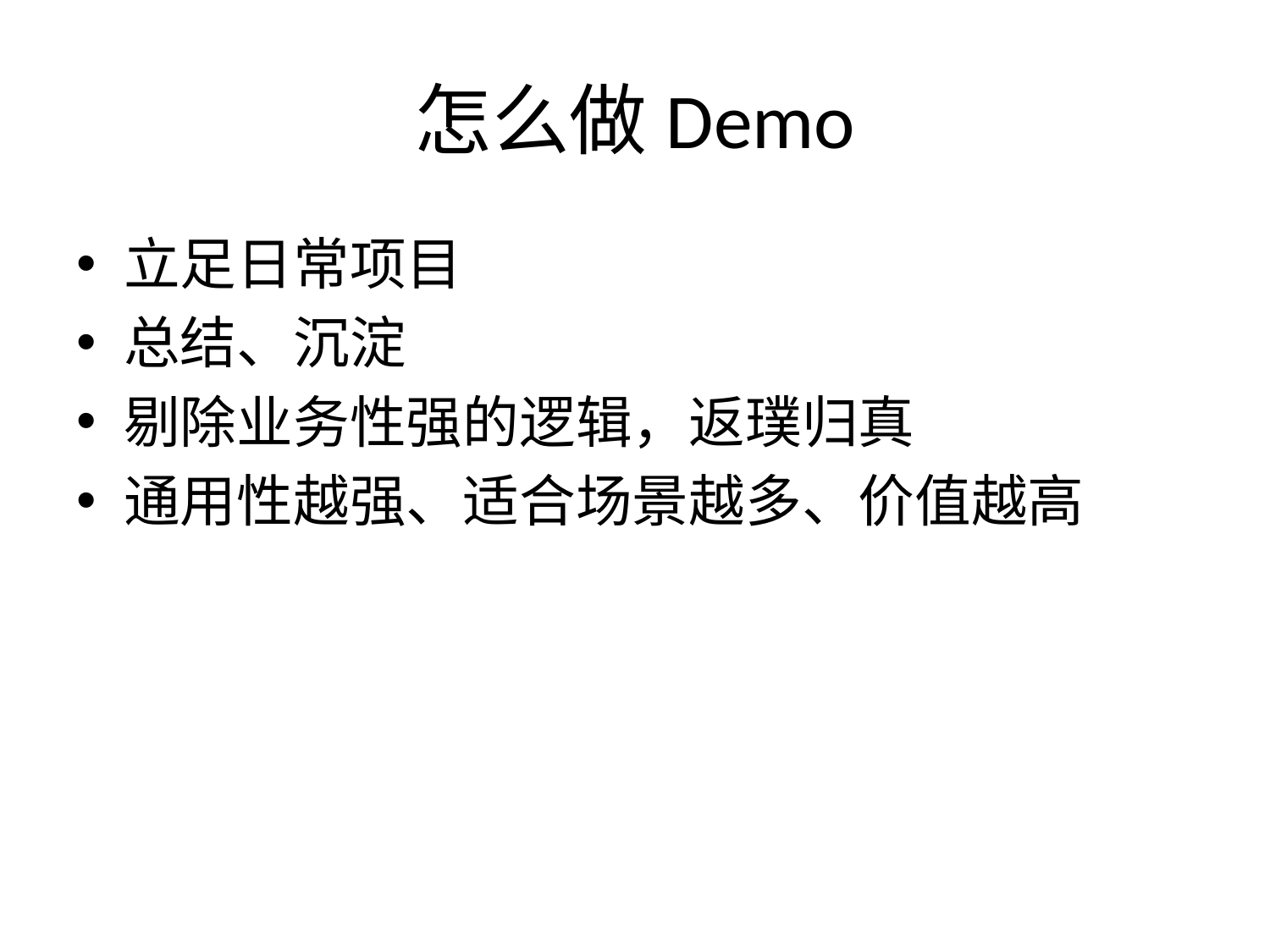

# 怎么做Demo
立足日常项目
总结、沉淀
剔除业务性强的逻辑，返璞归真
通用性越强、适合场景越多、价值越高